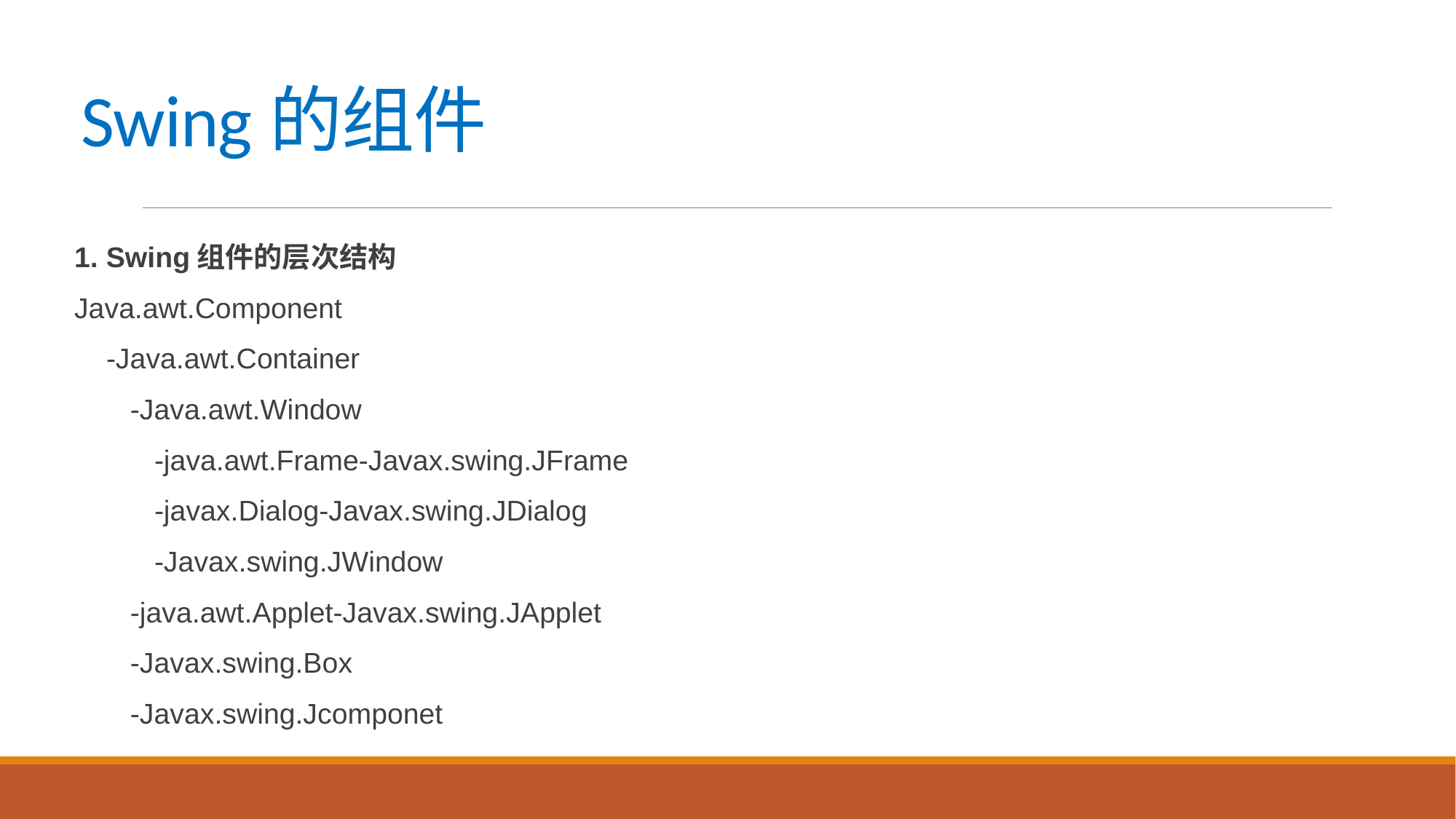

# Swing的组件
1. Swing组件的层次结构
Java.awt.Component
    -Java.awt.Container
       -Java.awt.Window
          -java.awt.Frame-Javax.swing.JFrame
          -javax.Dialog-Javax.swing.JDialog
          -Javax.swing.JWindow
       -java.awt.Applet-Javax.swing.JApplet
       -Javax.swing.Box
       -Javax.swing.Jcomponet